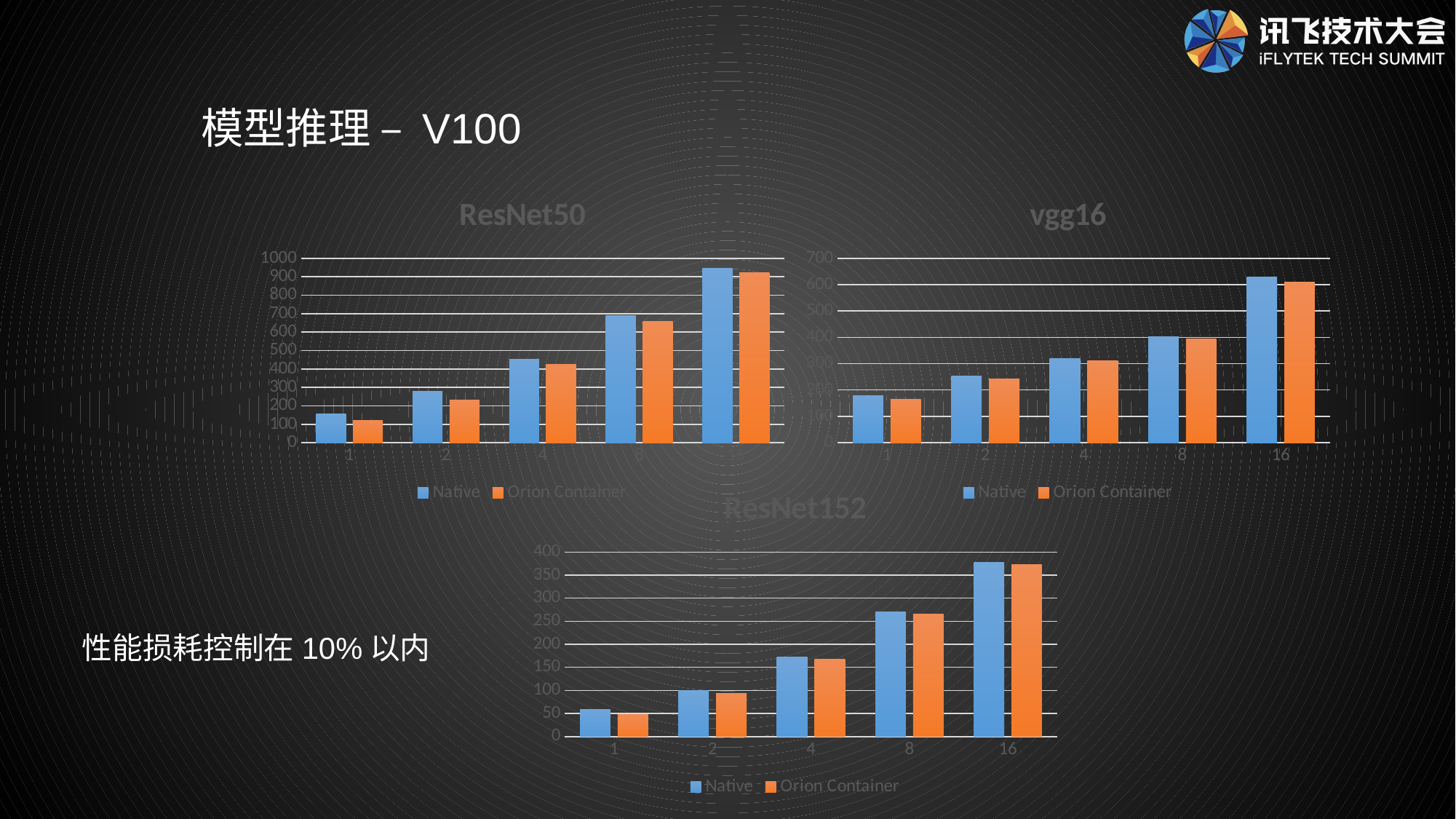

模型推理 – V100

### Chart: ResNet50

| Category | Native | Orion Container |
|---|---|---|
| 1 | 157.0 | 119.0 |
| 2 | 277.0 | 231.0 |
| 4 | 452.0 | 426.0 |
| 8 | 689.0 | 657.0 |
| 16 | 946.0 | 923.0 |

### Chart: vgg16

| Category | Native | Orion Container |
|---|---|---|
| 1 | 178.0 | 165.0 |
| 2 | 253.0 | 241.0 |
| 4 | 320.0 | 311.0 |
| 8 | 403.0 | 395.0 |
| 16 | 630.0 | 609.0 |

### Chart: ResNet152

| Category | Native | Orion Container |
|---|---|---|
| 1 | 59.0 | 47.0 |
| 2 | 100.0 | 94.0 |
| 4 | 173.0 | 167.0 |
| 8 | 270.0 | 265.0 |
| 16 | 378.0 | 373.0 |
性能损耗控制在10%以内